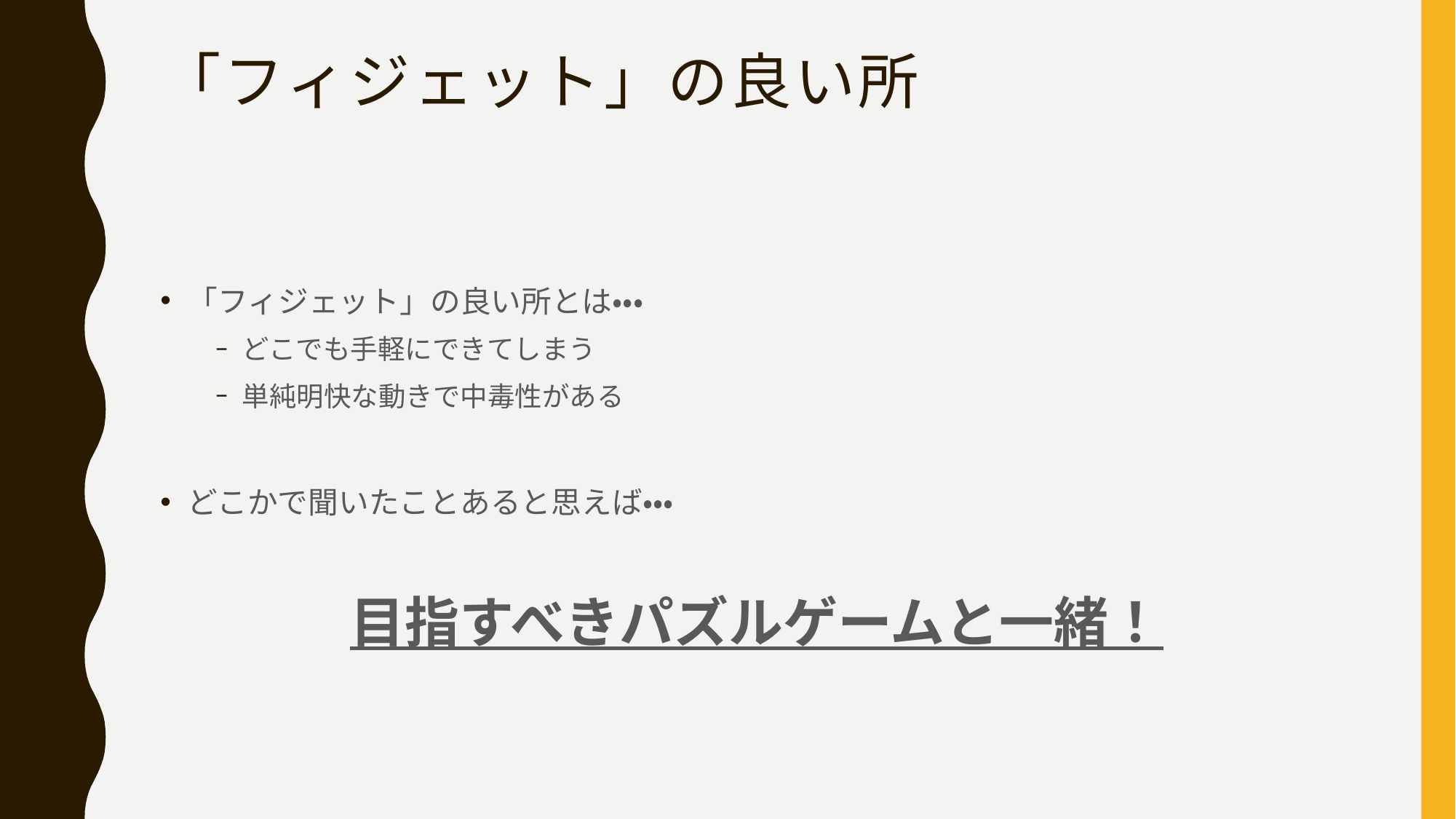

# 「フィジェット」の良い所
「フィジェット」の良い所とは・・・
どこでも手軽にできてしまう
単純明快な動きで中毒性がある

どこかで聞いたことあると思えば・・・

目指すべきパズルゲームと一緒！